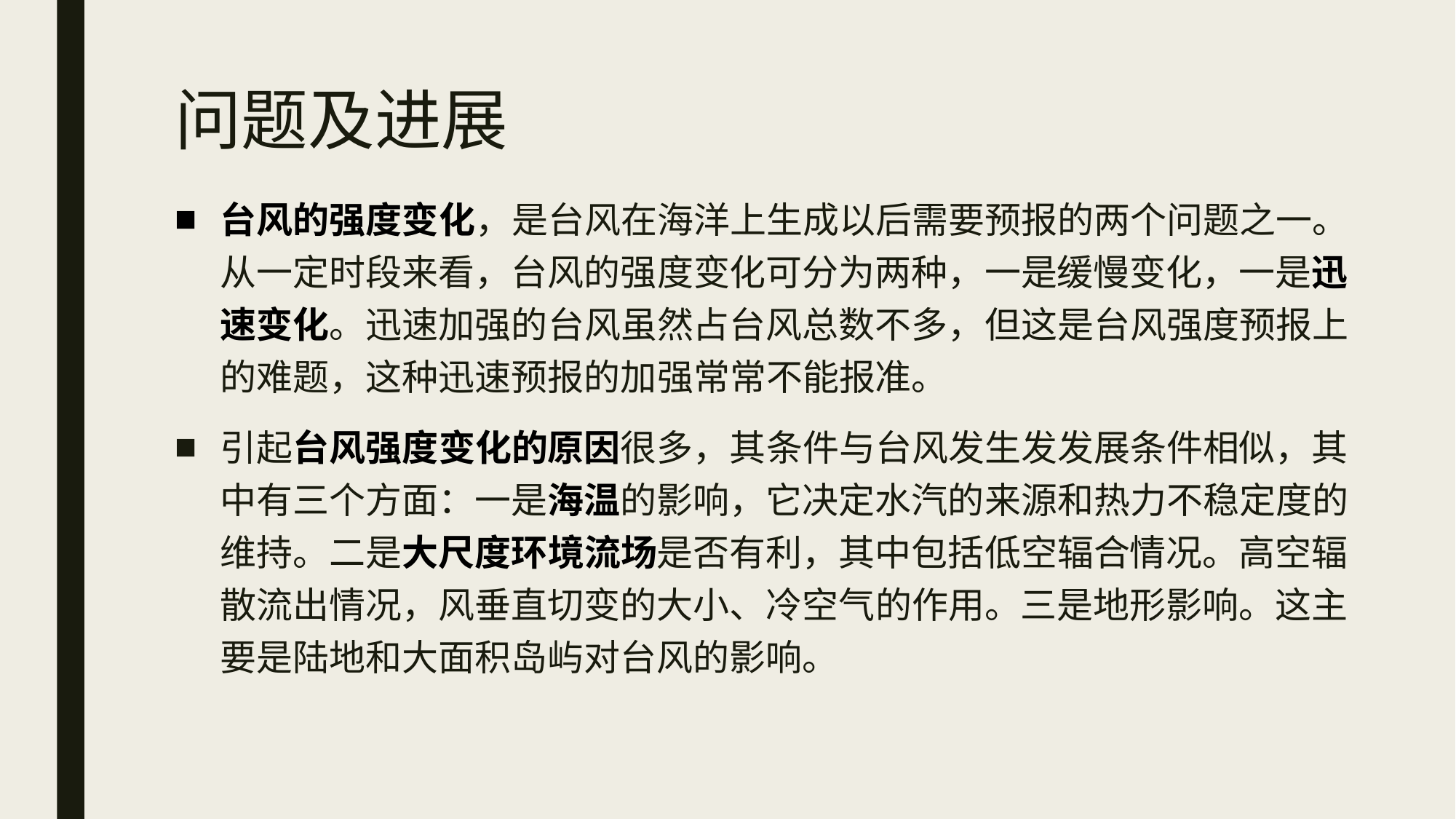

# 问题及进展
台风的强度变化，是台风在海洋上生成以后需要预报的两个问题之一。从一定时段来看，台风的强度变化可分为两种，一是缓慢变化，一是迅速变化。迅速加强的台风虽然占台风总数不多，但这是台风强度预报上的难题，这种迅速预报的加强常常不能报准。
引起台风强度变化的原因很多，其条件与台风发生发发展条件相似，其中有三个方面：一是海温的影响，它决定水汽的来源和热力不稳定度的维持。二是大尺度环境流场是否有利，其中包括低空辐合情况。高空辐散流出情况，风垂直切变的大小、冷空气的作用。三是地形影响。这主要是陆地和大面积岛屿对台风的影响。